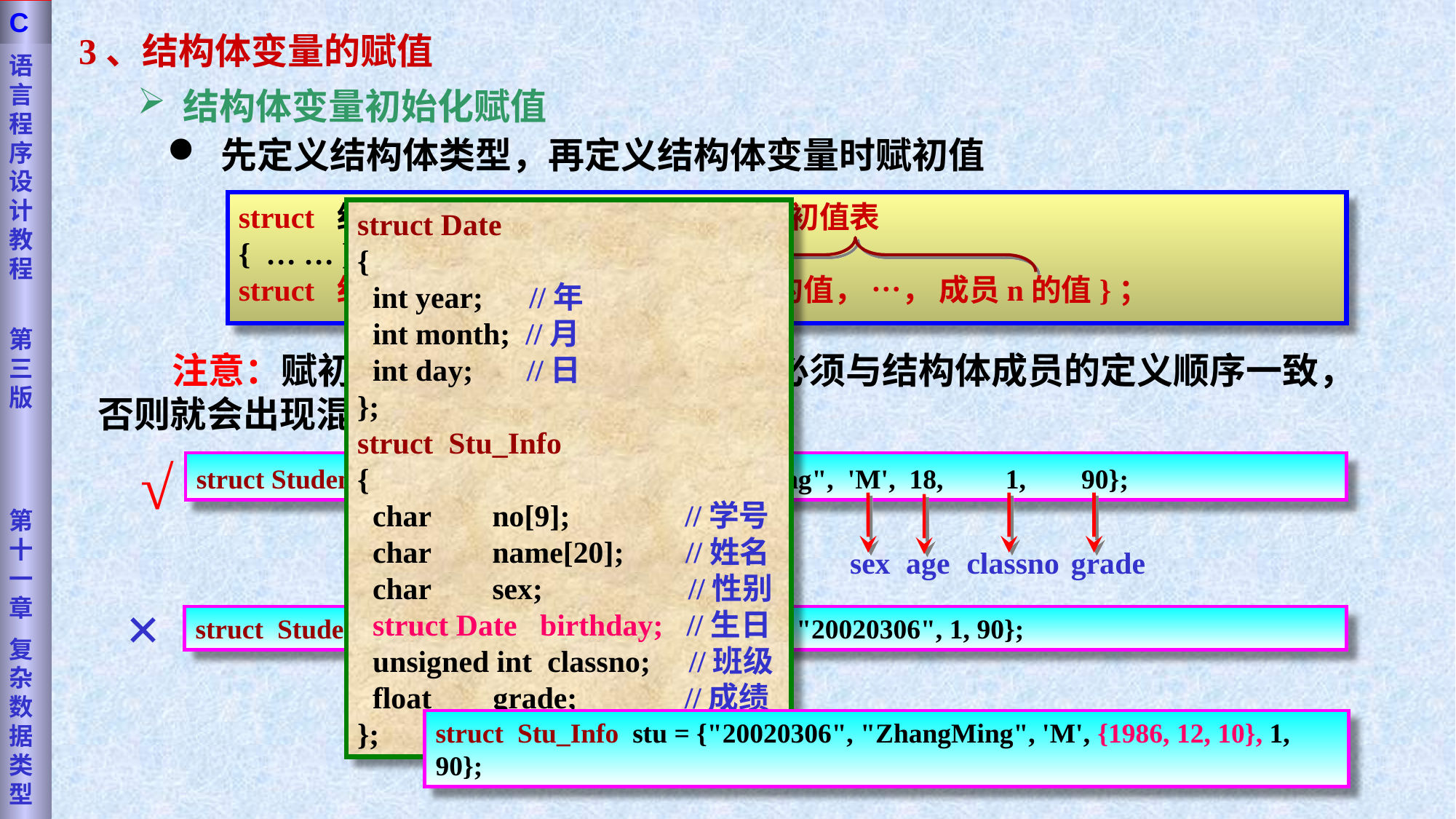

语言程序设计教程
第三版

第十一章
复杂数据类型
C
3、结构体变量的赋值
 结构体变量初始化赋值
 先定义结构体类型，再定义结构体变量时赋初值

struct  结构体类型名                                       初值表
{  … … }；
struct  结构体类型名  变量名 = {成员1的值， …， 成员n的值}；
struct Date
{
  int year;      //年
  int month;  //月
  int day;       //日
};
struct  Stu_Info
{
  char        no[9];               //学号
  char        name[20];        //姓名
  char        sex;                   //性别
  struct Date   birthday;   //生日
  unsigned int  classno;     //班级
  float        grade;              //成绩
};
struct  Stu_Info  stu = {"20020306", "ZhangMing", 'M', {1986, 12, 10}, 1, 90};
        注意：赋初值时，{ }中间的数据顺序必须与结构体成员的定义顺序一致，否则就会出现混乱。
√
struct Student_Info stu = {"20020306", "ZhangMing",  'M',  18,         1,        90};

sex

classno

grade

age

no

name
×
struct  Student_Info  stu = {18, "ZhangMing", 'M', "20020306", 1, 90};